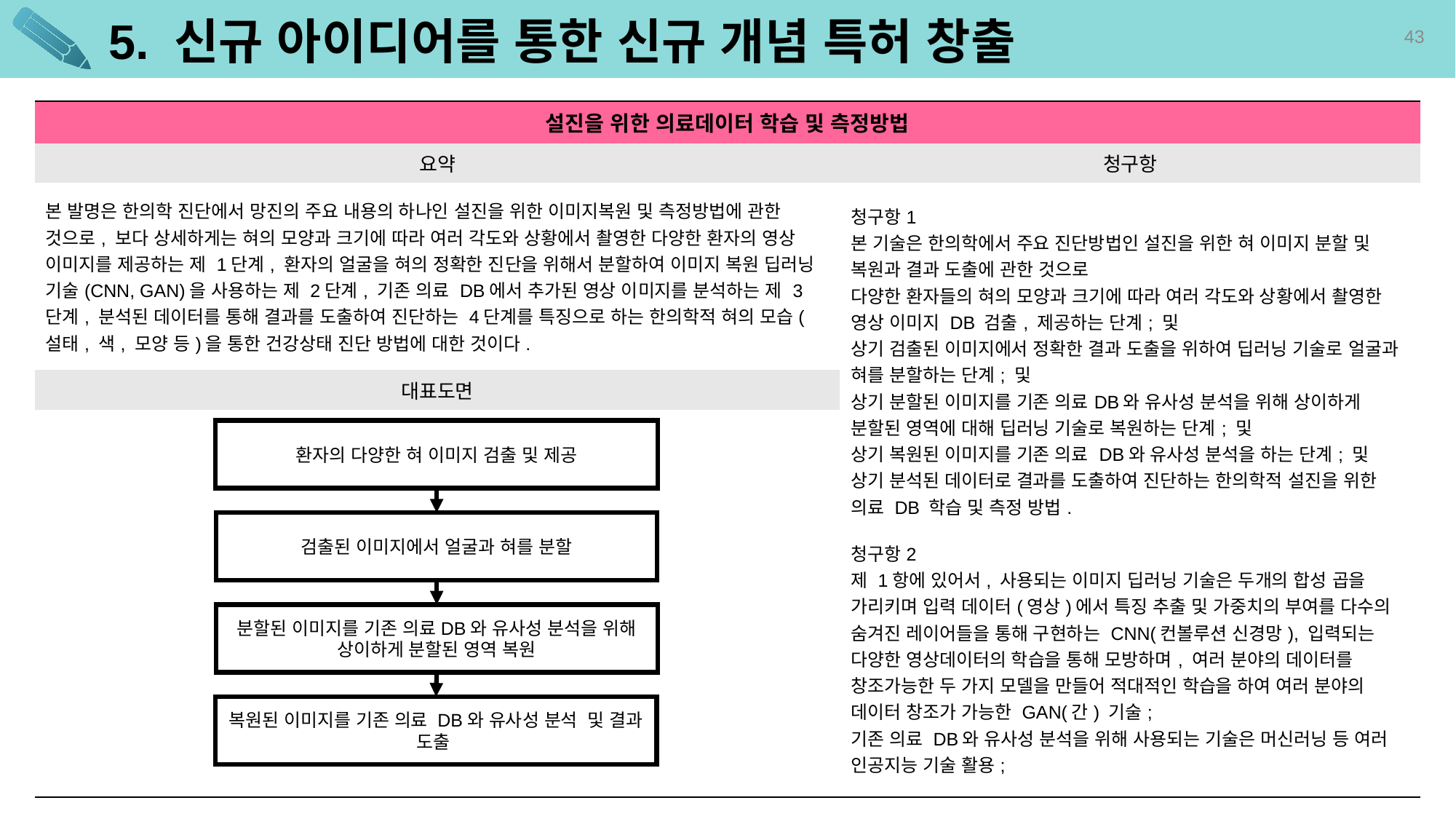

# 5. 신규 아이디어를 통한 신규 개념 특허 창출
| 설진을 위한 의료데이터 학습 및 측정방법 |  |
| --- | --- |
| 요약 | 청구항 |
| 본 발명은 한의학 진단에서 망진의 주요 내용의 하나인 설진을 위한 이미지복원 및 측정방법에 관한 것으로, 보다 상세하게는 혀의 모양과 크기에 따라 여러 각도와 상황에서 촬영한 다양한 환자의 영상 이미지를 제공하는 제 1단계, 환자의 얼굴을 혀의 정확한 진단을 위해서 분할하여 이미지 복원 딥러닝 기술(CNN, GAN)을 사용하는 제 2단계, 기존 의료 DB에서 추가된 영상 이미지를 분석하는 제 3단계, 분석된 데이터를 통해 결과를 도출하여 진단하는 4단계를 특징으로 하는 한의학적 혀의 모습(설태, 색, 모양 등)을 통한 건강상태 진단 방법에 대한 것이다. | 청구항1 본 기술은 한의학에서 주요 진단방법인 설진을 위한 혀 이미지 분할 및 복원과 결과 도출에 관한 것으로 다양한 환자들의 혀의 모양과 크기에 따라 여러 각도와 상황에서 촬영한 영상 이미지 DB 검출, 제공하는 단계; 및 상기 검출된 이미지에서 정확한 결과 도출을 위하여 딥러닝 기술로 얼굴과 혀를 분할하는 단계; 및 상기 분할된 이미지를 기존 의료DB와 유사성 분석을 위해 상이하게 분할된 영역에 대해 딥러닝 기술로 복원하는 단계; 및 상기 복원된 이미지를 기존 의료 DB와 유사성 분석을 하는 단계; 및 상기 분석된 데이터로 결과를 도출하여 진단하는 한의학적 설진을 위한 의료 DB 학습 및 측정 방법. 청구항2 제 1항에 있어서, 사용되는 이미지 딥러닝 기술은 두개의 합성 곱을 가리키며 입력 데이터(영상)에서 특징 추출 및 가중치의 부여를 다수의 숨겨진 레이어들을 통해 구현하는 CNN(컨볼루션 신경망), 입력되는 다양한 영상데이터의 학습을 통해 모방하며, 여러 분야의 데이터를 창조가능한 두 가지 모델을 만들어 적대적인 학습을 하여 여러 분야의 데이터 창조가 가능한 GAN(간) 기술; 기존 의료 DB와 유사성 분석을 위해 사용되는 기술은 머신러닝 등 여러 인공지능 기술 활용; |
| 대표도면 |  |
|  |  |
환자의 다양한 혀 이미지 검출 및 제공
검출된 이미지에서 얼굴과 혀를 분할
분할된 이미지를 기존 의료DB와 유사성 분석을 위해 상이하게 분할된 영역 복원
복원된 이미지를 기존 의료 DB와 유사성 분석  및 결과 도출